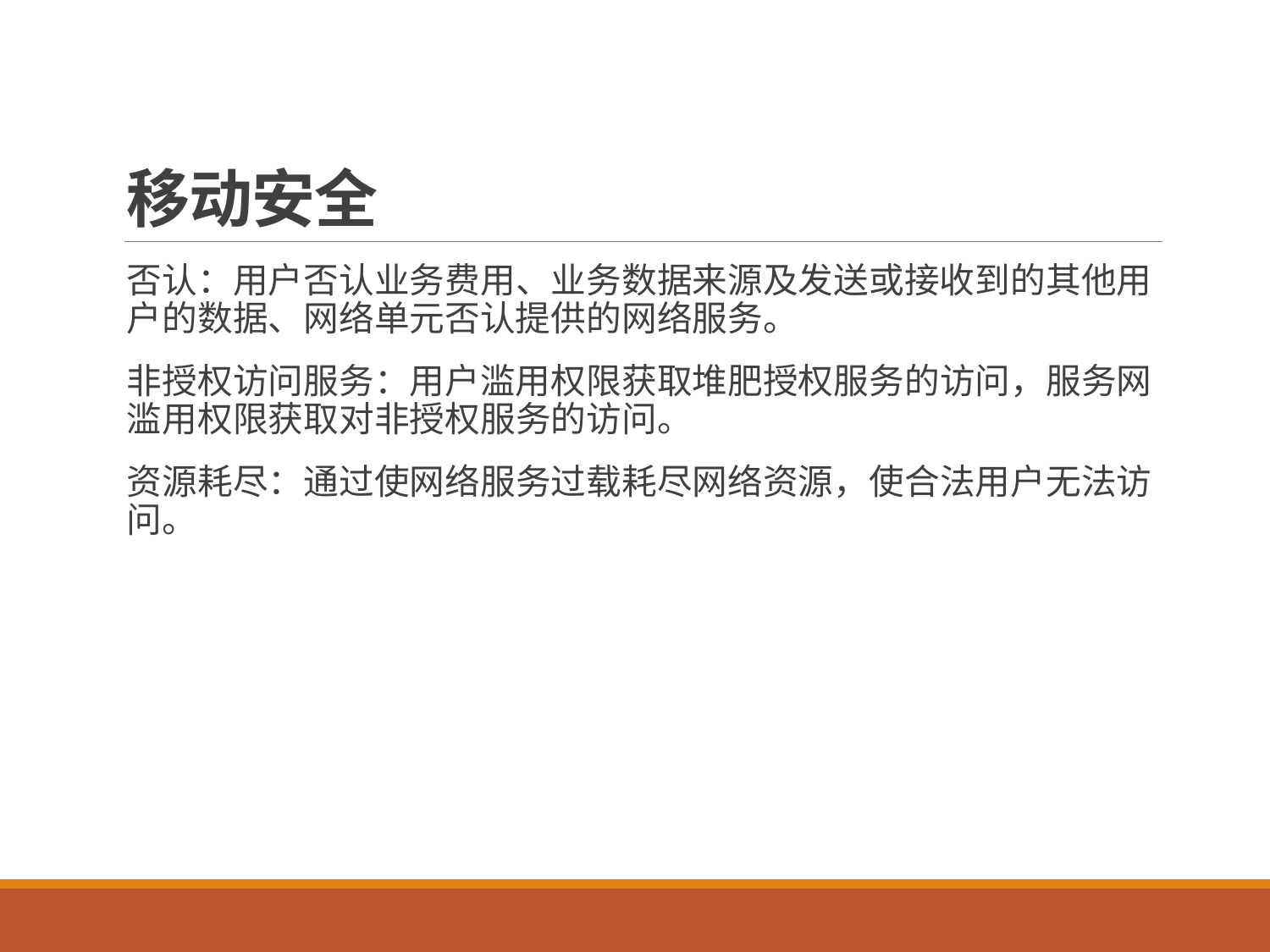

# 移动安全
否认：用户否认业务费用、业务数据来源及发送或接收到的其他用户的数据、网络单元否认提供的网络服务。
非授权访问服务：用户滥用权限获取堆肥授权服务的访问，服务网滥用权限获取对非授权服务的访问。
资源耗尽：通过使网络服务过载耗尽网络资源，使合法用户无法访问。